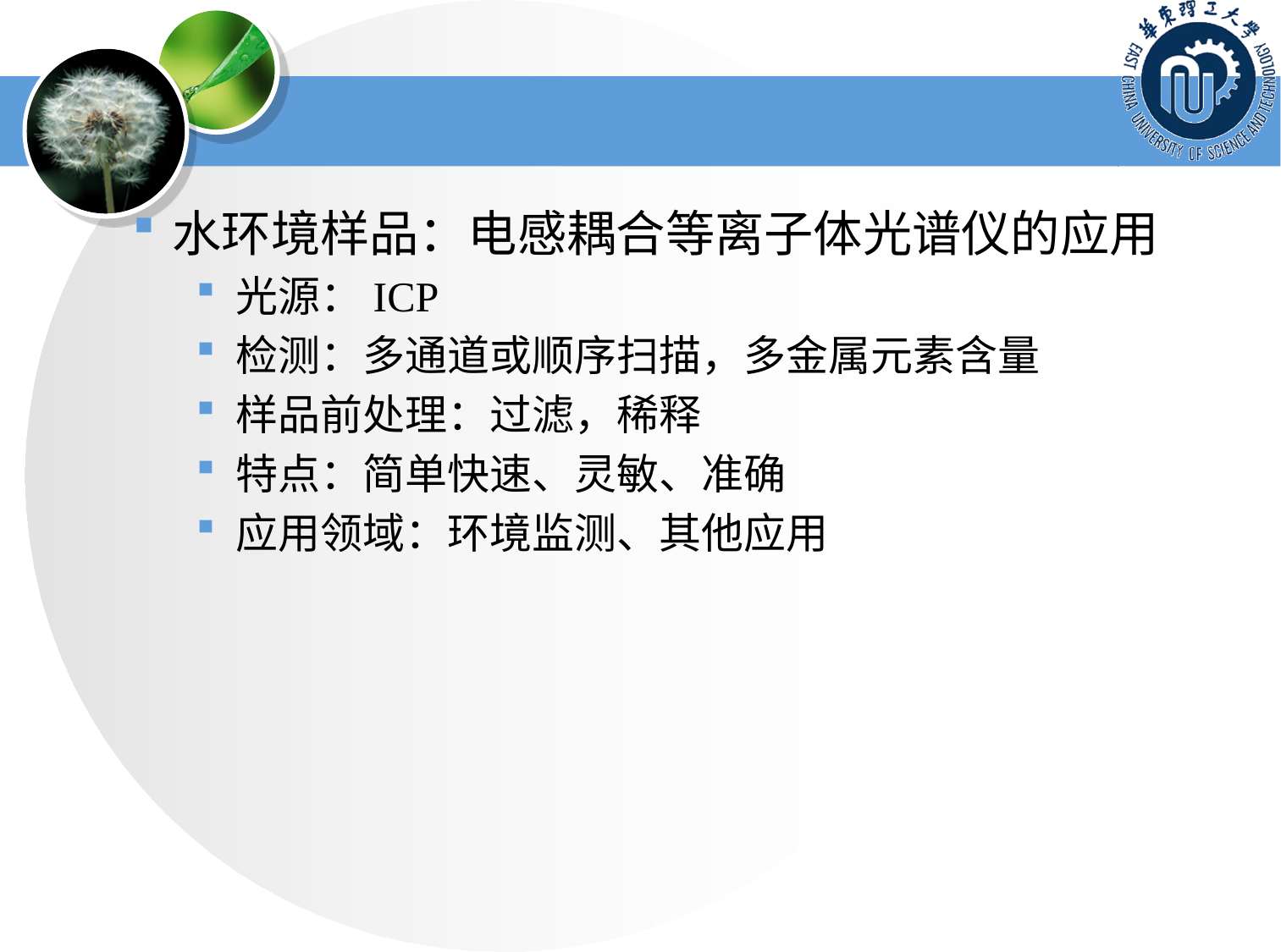

水环境样品：电感耦合等离子体光谱仪的应用
光源：ICP
检测：多通道或顺序扫描，多金属元素含量
样品前处理：过滤，稀释
特点：简单快速、灵敏、准确
应用领域：环境监测、其他应用